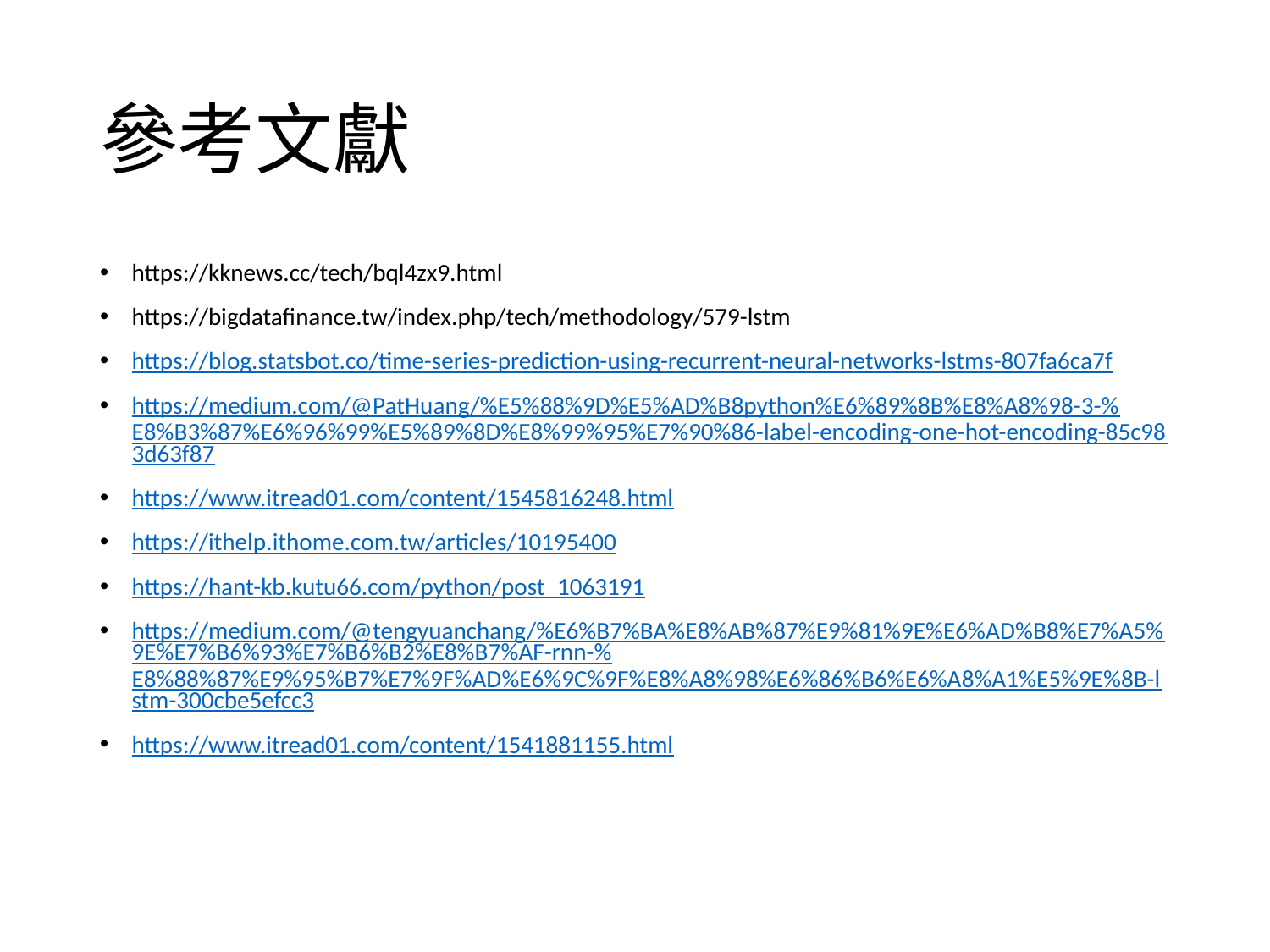

# 參考文獻
https://kknews.cc/tech/bql4zx9.html
https://bigdatafinance.tw/index.php/tech/methodology/579-lstm
https://blog.statsbot.co/time-series-prediction-using-recurrent-neural-networks-lstms-807fa6ca7f
https://medium.com/@PatHuang/%E5%88%9D%E5%AD%B8python%E6%89%8B%E8%A8%98-3-%E8%B3%87%E6%96%99%E5%89%8D%E8%99%95%E7%90%86-label-encoding-one-hot-encoding-85c983d63f87
https://www.itread01.com/content/1545816248.html
https://ithelp.ithome.com.tw/articles/10195400
https://hant-kb.kutu66.com/python/post_1063191
https://medium.com/@tengyuanchang/%E6%B7%BA%E8%AB%87%E9%81%9E%E6%AD%B8%E7%A5%9E%E7%B6%93%E7%B6%B2%E8%B7%AF-rnn-%E8%88%87%E9%95%B7%E7%9F%AD%E6%9C%9F%E8%A8%98%E6%86%B6%E6%A8%A1%E5%9E%8B-lstm-300cbe5efcc3
https://www.itread01.com/content/1541881155.html